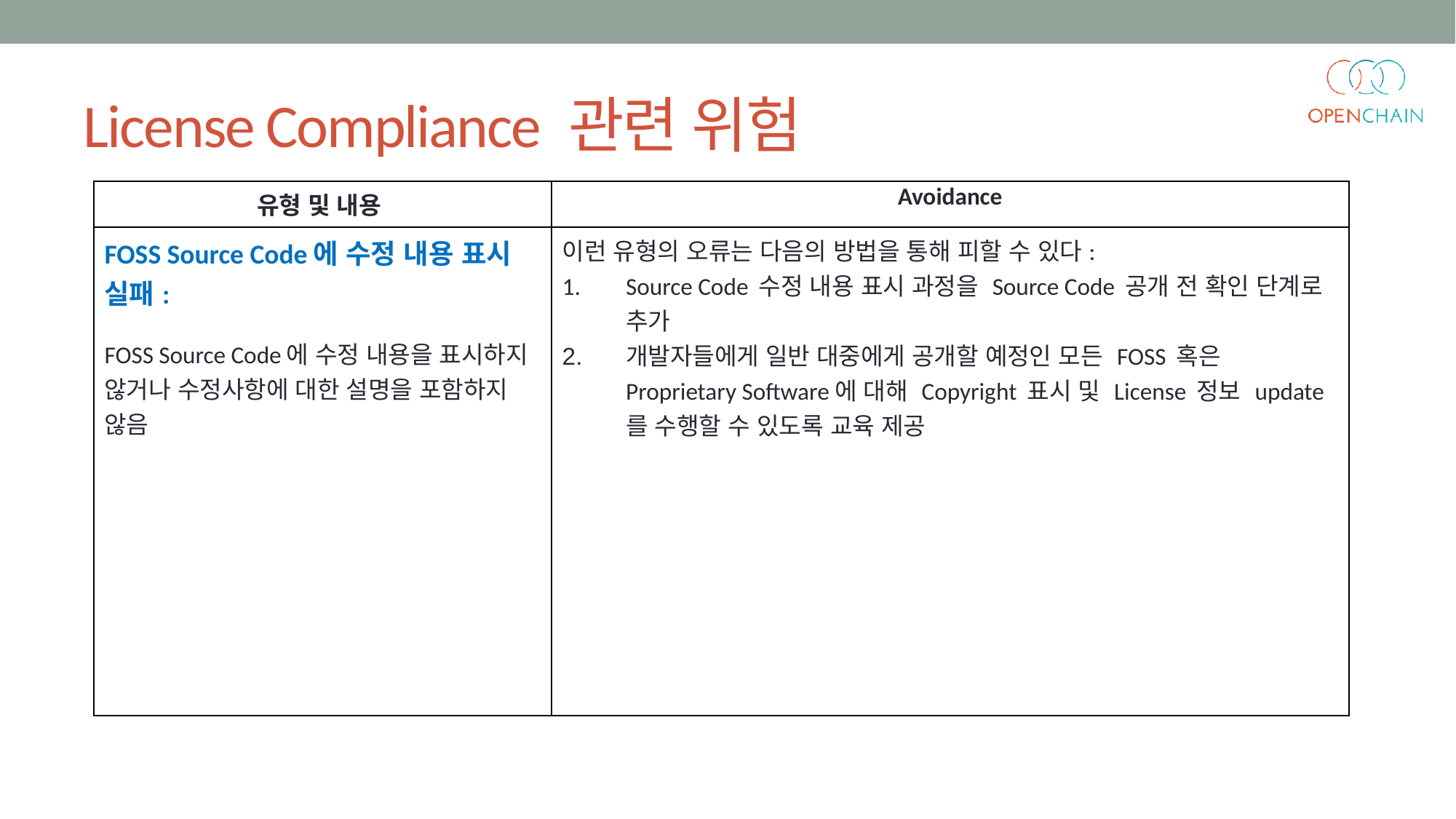

# License Compliance 관련 위험
| 유형 및 내용 | Avoidance |
| --- | --- |
| FOSS Source Code에 수정 내용 표시 실패: FOSS Source Code에 수정 내용을 표시하지 않거나 수정사항에 대한 설명을 포함하지 않음 | 이런 유형의 오류는 다음의 방법을 통해 피할 수 있다: Source Code 수정 내용 표시 과정을 Source Code 공개 전 확인 단계로 추가 개발자들에게 일반 대중에게 공개할 예정인 모든 FOSS 혹은 Proprietary Software에 대해 Copyright 표시 및 License 정보 update를 수행할 수 있도록 교육 제공 |